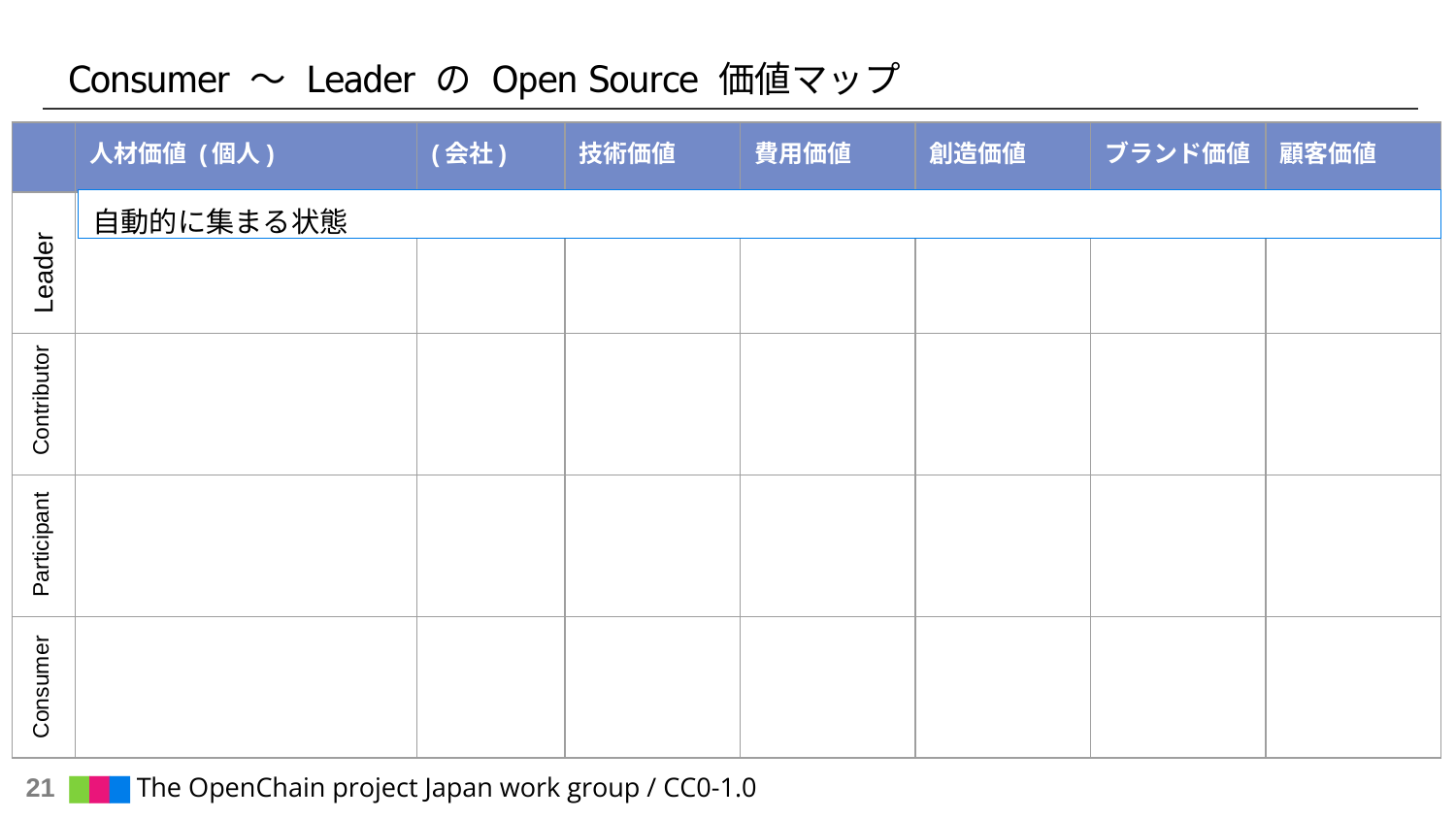

# Consumer ～ Leader の Open Source 価値マップ
|  | 人材価値 (個人) | (会社) | 技術価値 | 費用価値 | 創造価値 | ブランド価値 | 顧客価値 |
| --- | --- | --- | --- | --- | --- | --- | --- |
|  |  |  |  |  |  |  |  |
|  |  |  |  |  |  |  |  |
|  |  |  |  |  |  |  |  |
|  |  |  |  |  |  |  |  |
自動的に集まる状態
Leader
Contributor
Participant
Consumer